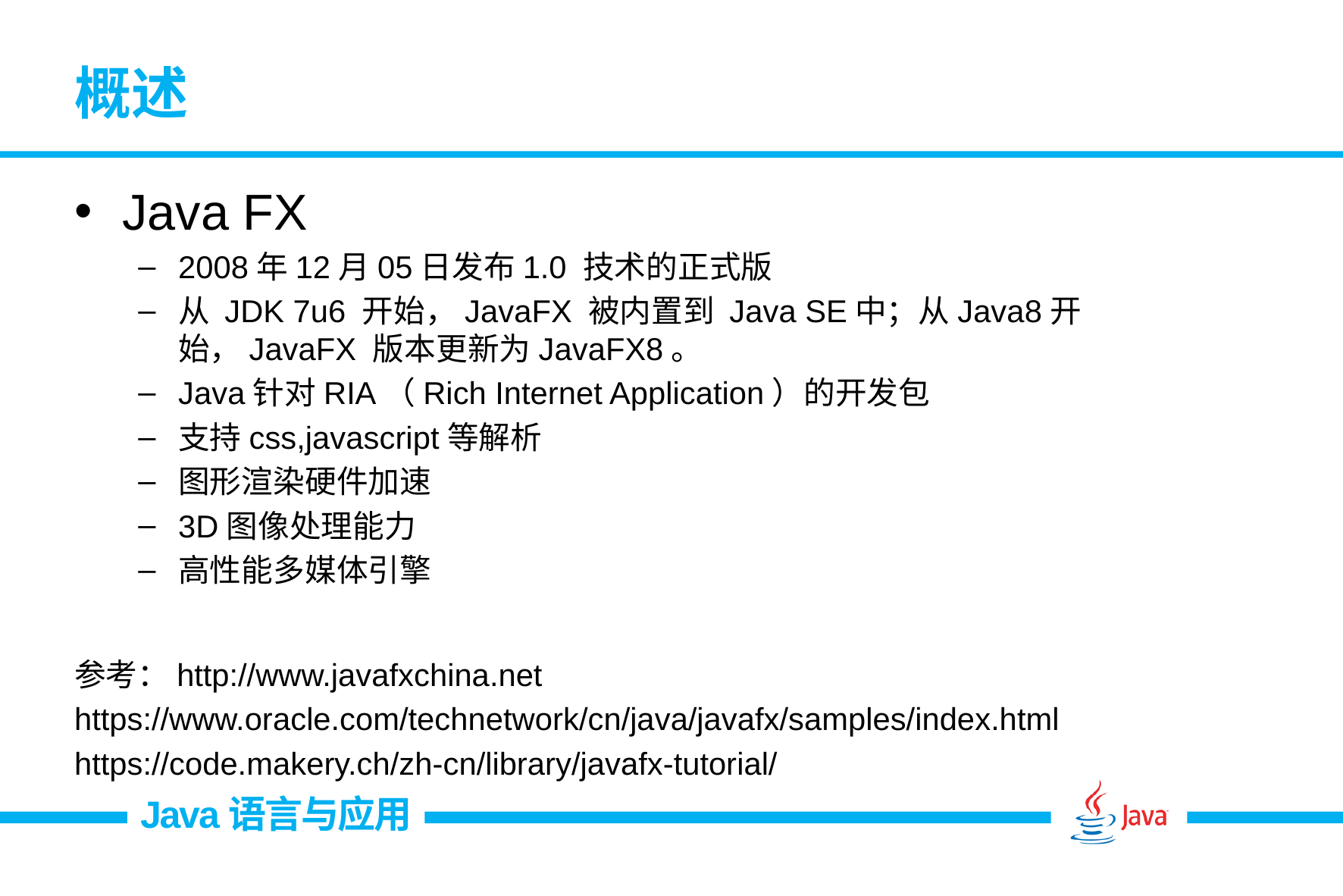

# 概述
Java FX
2008年12月05日发布1.0 技术的正式版
从 JDK 7u6 开始，JavaFX 被内置到 Java SE中；从Java8开始，JavaFX 版本更新为JavaFX8。
Java针对RIA（Rich Internet Application）的开发包
支持css,javascript等解析
图形渲染硬件加速
3D图像处理能力
高性能多媒体引擎

参考：http://www.javafxchina.net
https://www.oracle.com/technetwork/cn/java/javafx/samples/index.html
https://code.makery.ch/zh-cn/library/javafx-tutorial/